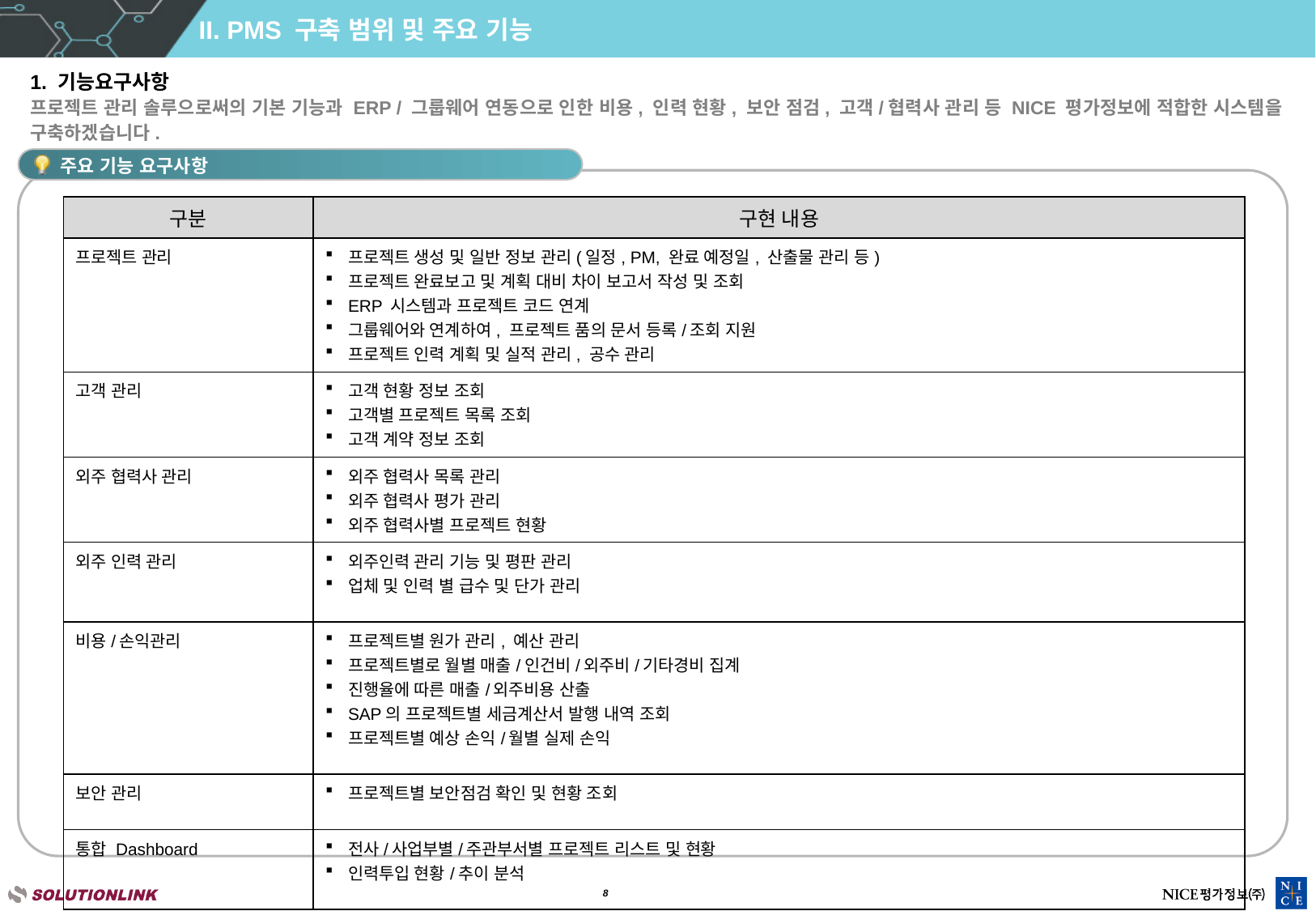

# II. PMS 구축 범위 및 주요 기능
1. 기능요구사항
프로젝트 관리 솔루으로써의 기본 기능과 ERP / 그룹웨어 연동으로 인한 비용, 인력 현황, 보안 점검, 고객/협력사 관리 등 NICE 평가정보에 적합한 시스템을 구축하겠습니다.
주요 기능 요구사항
| 구분 | 구현 내용 |
| --- | --- |
| 프로젝트 관리 | 프로젝트 생성 및 일반 정보 관리(일정, PM, 완료 예정일, 산출물 관리 등) 프로젝트 완료보고 및 계획 대비 차이 보고서 작성 및 조회 ERP 시스템과 프로젝트 코드 연계 그룹웨어와 연계하여, 프로젝트 품의 문서 등록/조회 지원 프로젝트 인력 계획 및 실적 관리, 공수 관리 |
| 고객 관리 | 고객 현황 정보 조회 고객별 프로젝트 목록 조회 고객 계약 정보 조회 |
| 외주 협력사 관리 | 외주 협력사 목록 관리 외주 협력사 평가 관리 외주 협력사별 프로젝트 현황 |
| 외주 인력 관리 | 외주인력 관리 기능 및 평판 관리 업체 및 인력 별 급수 및 단가 관리 |
| 비용/손익관리 | 프로젝트별 원가 관리, 예산 관리 프로젝트별로 월별 매출/인건비/외주비/기타경비 집계 진행율에 따른 매출/외주비용 산출 SAP의 프로젝트별 세금계산서 발행 내역 조회 프로젝트별 예상 손익/월별 실제 손익 |
| 보안 관리 | 프로젝트별 보안점검 확인 및 현황 조회 |
| 통합 Dashboard | 전사/사업부별/주관부서별 프로젝트 리스트 및 현황 인력투입 현황/추이 분석 |